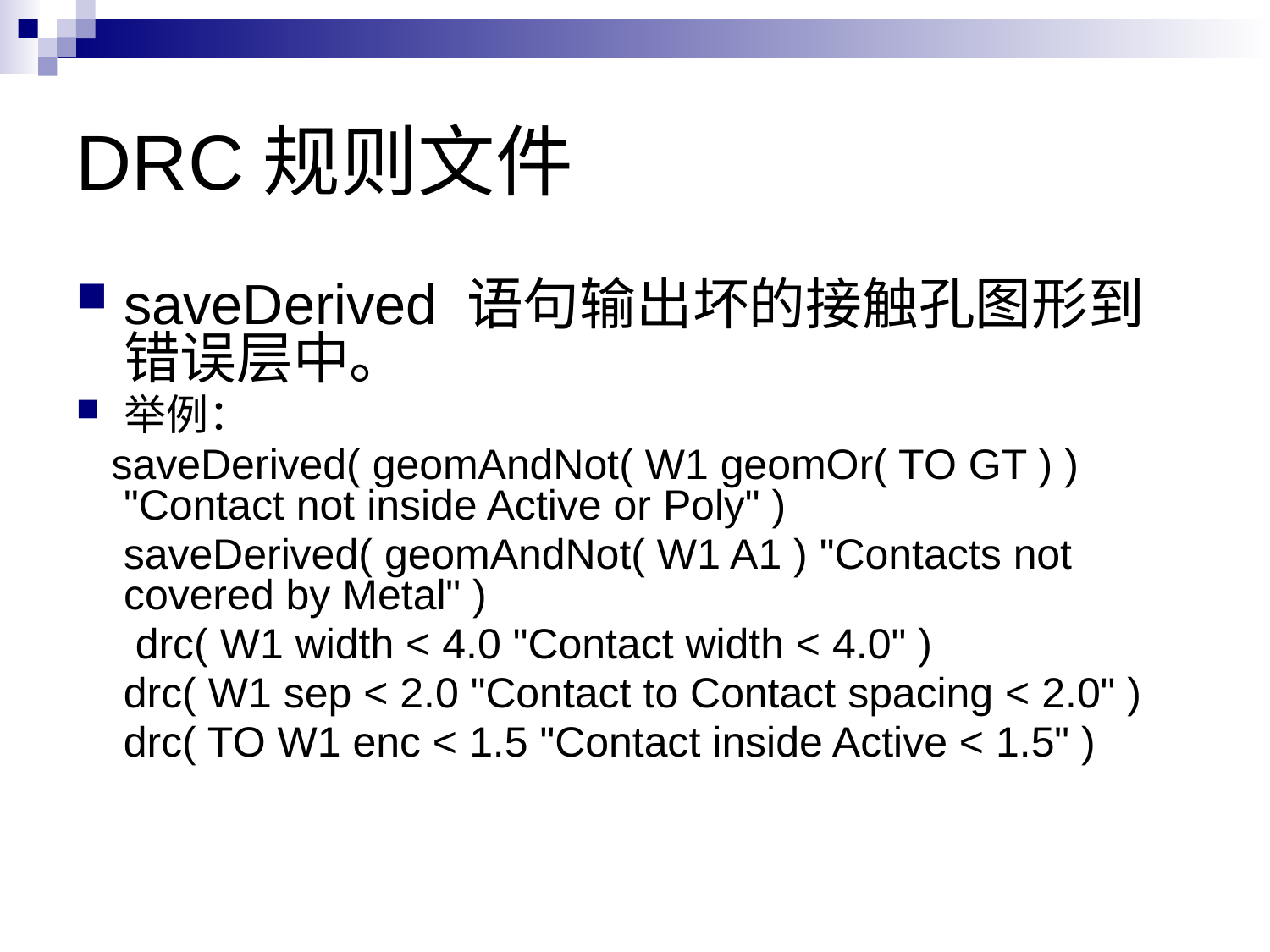

# DRC规则文件
saveDerived 语句输出坏的接触孔图形到错误层中。
举例：
   saveDerived( geomAndNot( W1 geomOr( TO GT ) ) "Contact not inside Active or Poly" )
    saveDerived( geomAndNot( W1 A1 ) "Contacts not covered by Metal" )
     drc( W1 width < 4.0 "Contact width < 4.0" )
    drc( W1 sep < 2.0 "Contact to Contact spacing < 2.0" )
    drc( TO W1 enc < 1.5 "Contact inside Active < 1.5" )